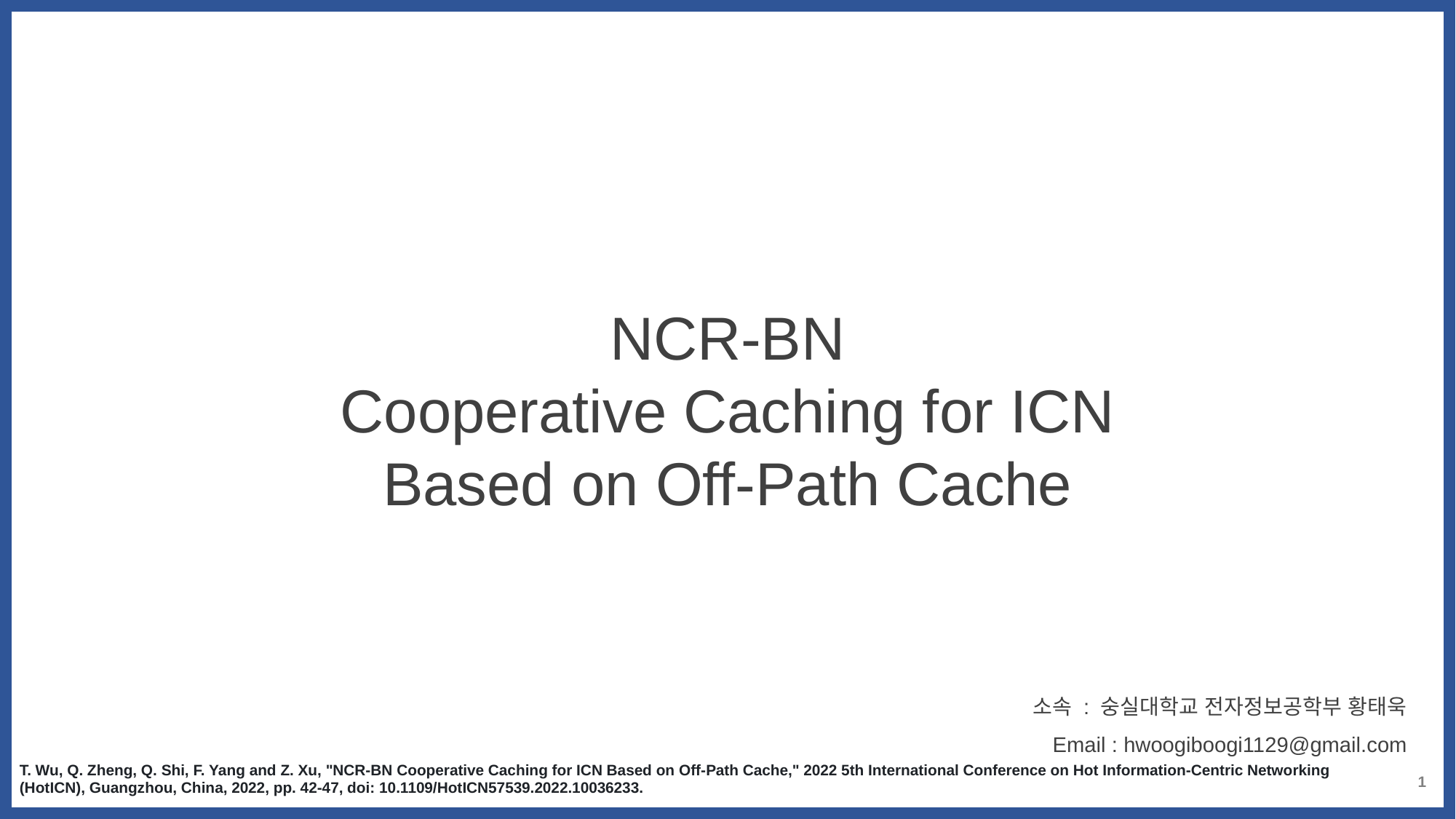

NCR-BN
Cooperative Caching for ICN
Based on Off-Path Cache
소속 : 숭실대학교 전자정보공학부 황태욱
Email : hwoogiboogi1129@gmail.com
T. Wu, Q. Zheng, Q. Shi, F. Yang and Z. Xu, "NCR-BN Cooperative Caching for ICN Based on Off-Path Cache," 2022 5th International Conference on Hot Information-Centric Networking (HotICN), Guangzhou, China, 2022, pp. 42-47, doi: 10.1109/HotICN57539.2022.10036233.
1